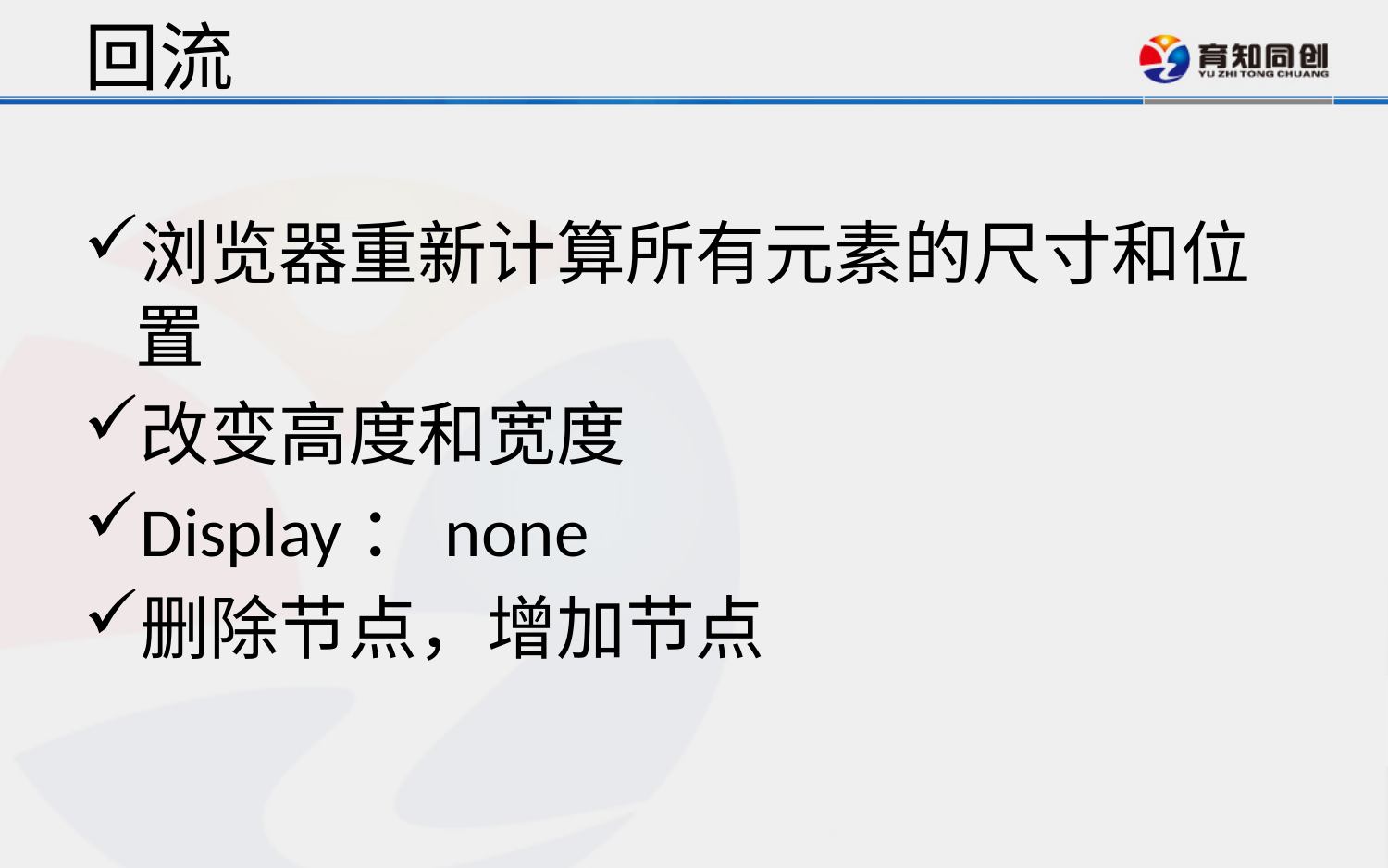

# 回流
浏览器重新计算所有元素的尺寸和位置
改变高度和宽度
Display：none
删除节点，增加节点